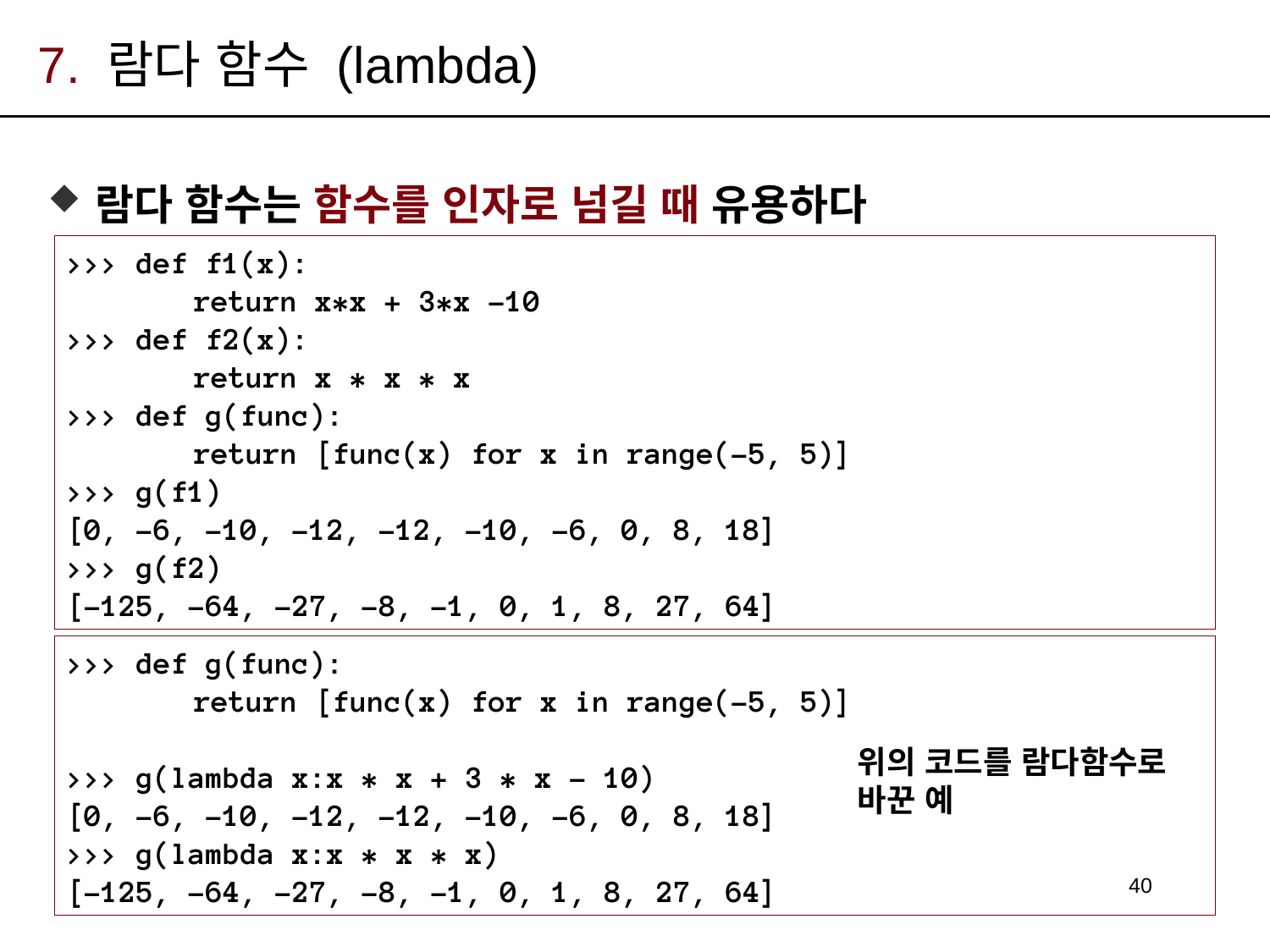

# 7. 람다 함수 (lambda)
람다 함수는 함수를 인자로 넘길 때 유용하다

>>> def f1(x):
	return x*x + 3*x -10
>>> def f2(x):
	return x * x * x
>>> def g(func):
	return [func(x) for x in range(-5, 5)]
>>> g(f1)
[0, -6, -10, -12, -12, -10, -6, 0, 8, 18]
>>> g(f2)
[-125, -64, -27, -8, -1, 0, 1, 8, 27, 64]
>>> def g(func):
	return [func(x) for x in range(-5, 5)]

>>> g(lambda x:x * x + 3 * x - 10)
[0, -6, -10, -12, -12, -10, -6, 0, 8, 18]
>>> g(lambda x:x * x * x)
[-125, -64, -27, -8, -1, 0, 1, 8, 27, 64]
위의 코드를 람다함수로 바꾼 예
40